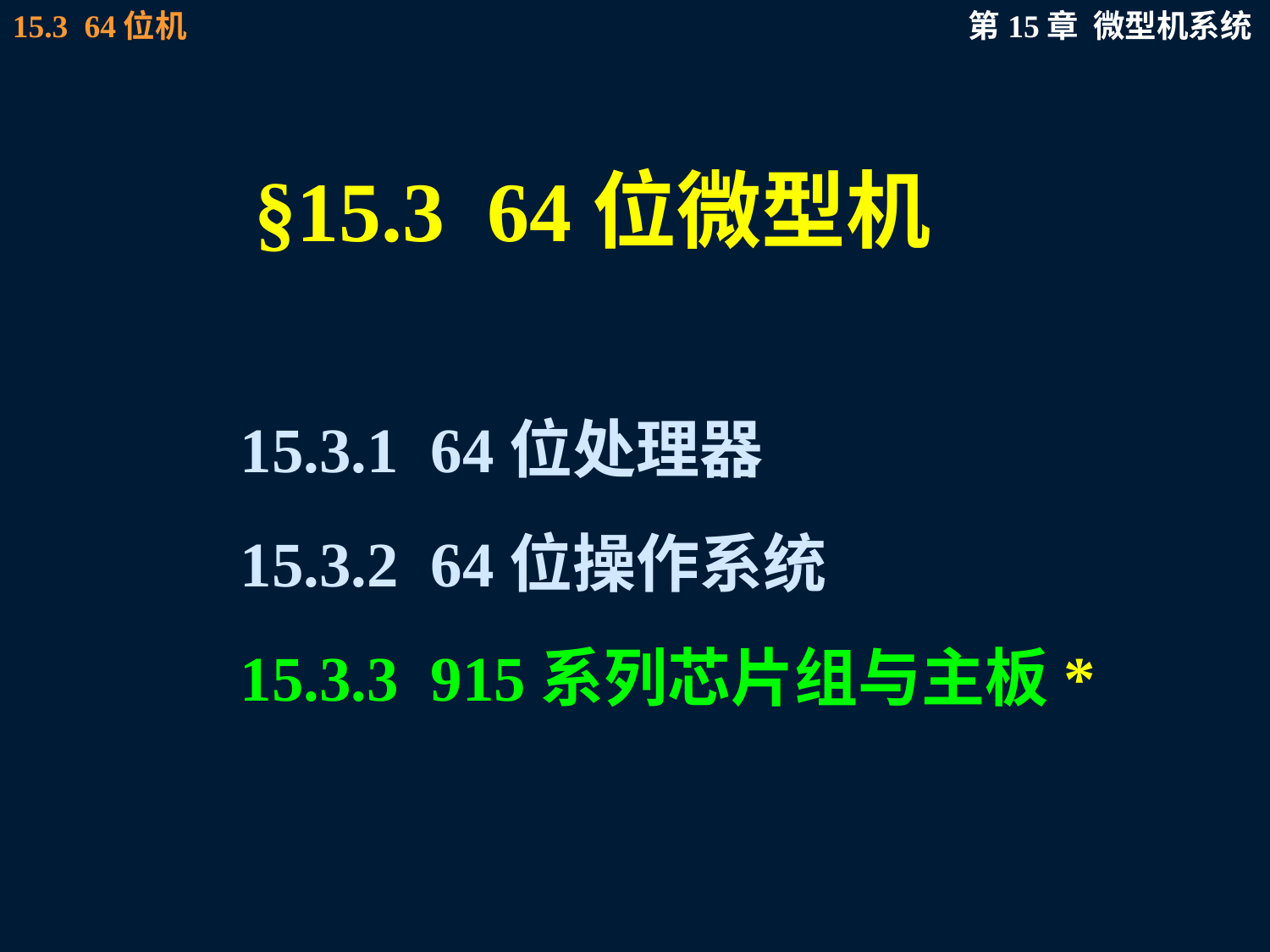

# §15.3  64位微型机
15.3.1  64位处理器
15.3.2  64位操作系统
15.3.3  915系列芯片组与主板*